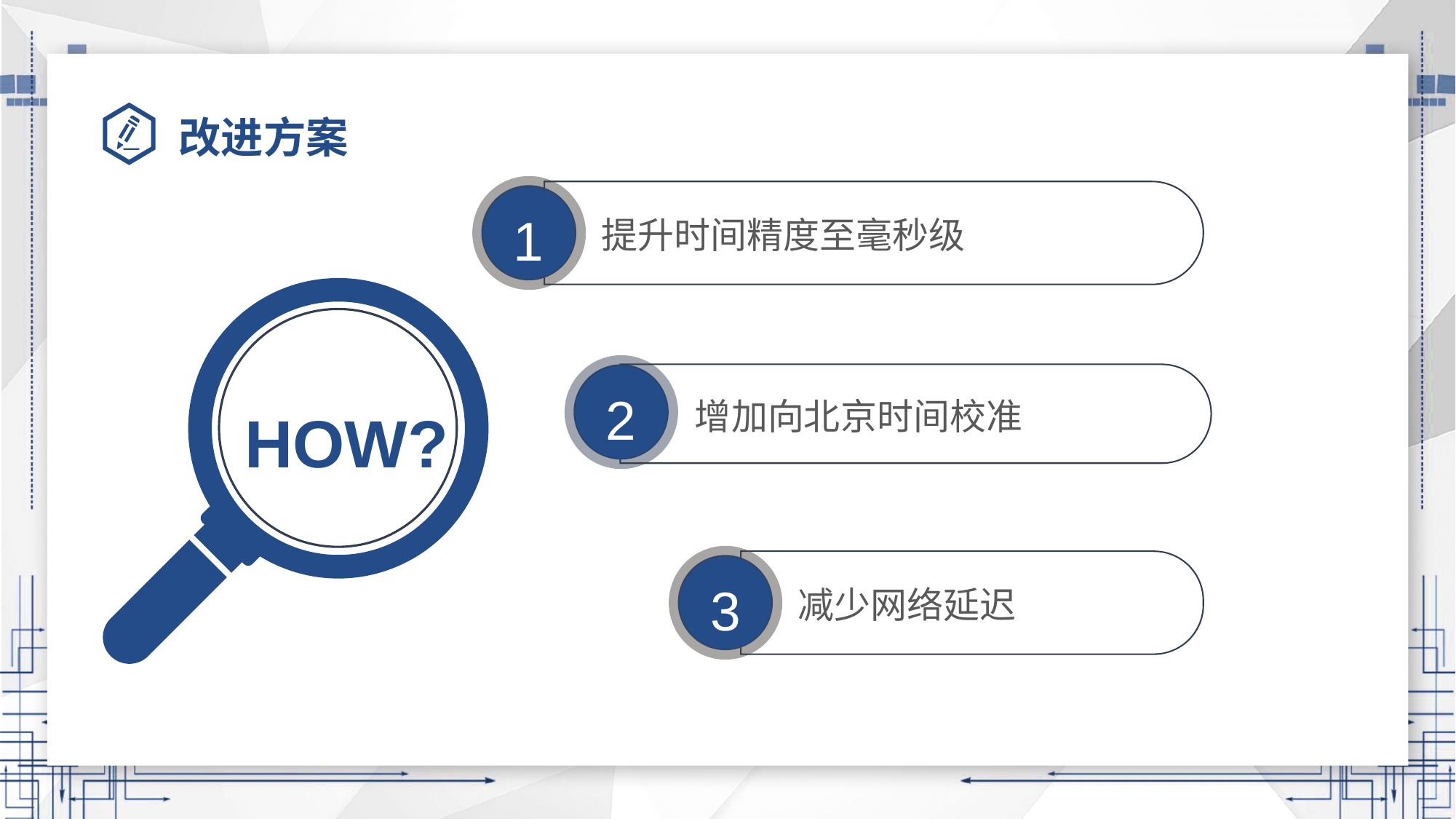

# 改进方案

1
提升时间精度至毫秒级

2

HOW?
增加向北京时间校准

3
减少网络延迟